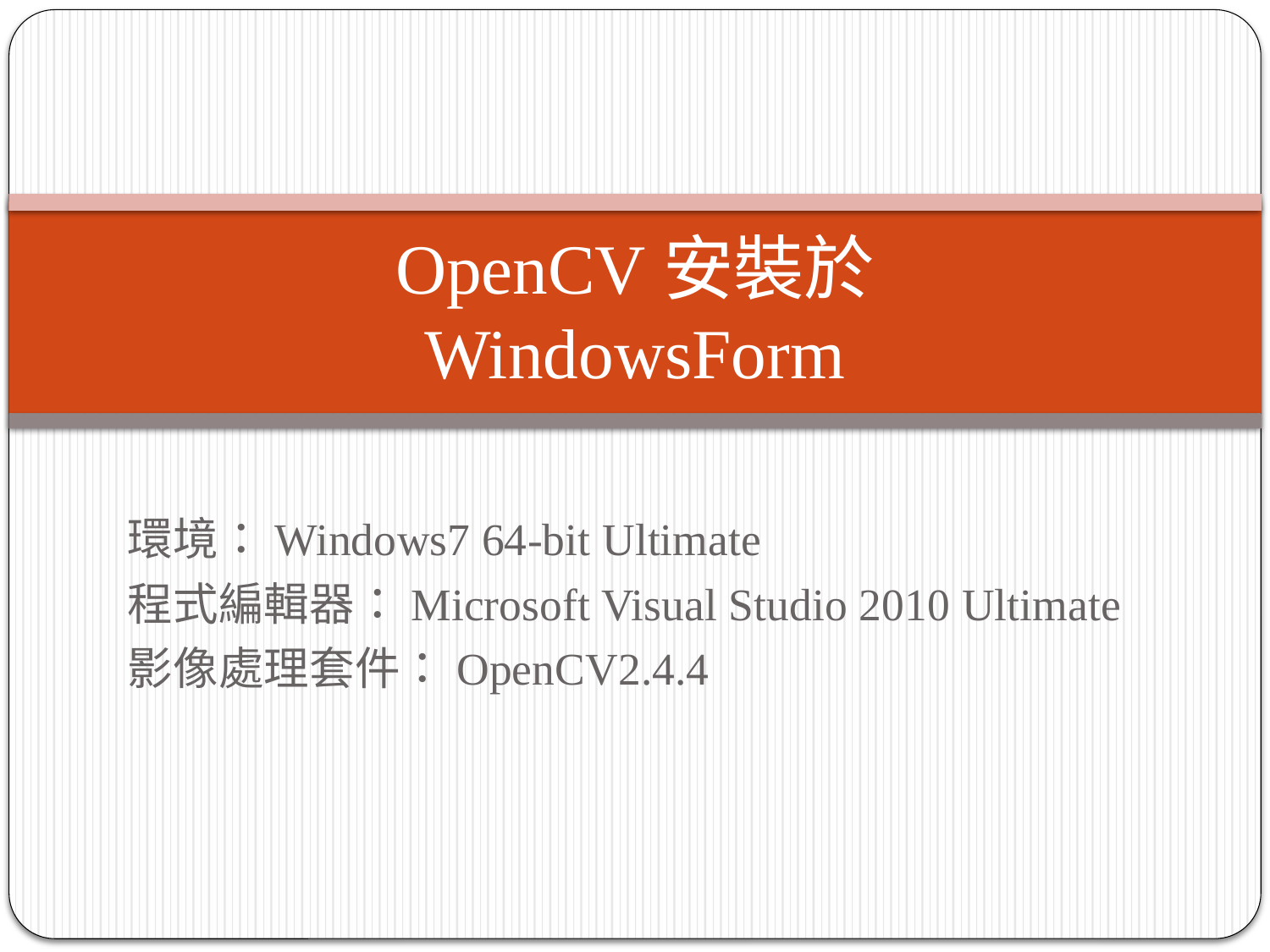

# OpenCV安裝於 WindowsForm
環境：Windows7 64-bit Ultimate
程式編輯器：Microsoft Visual Studio 2010 Ultimate
影像處理套件：OpenCV2.4.4